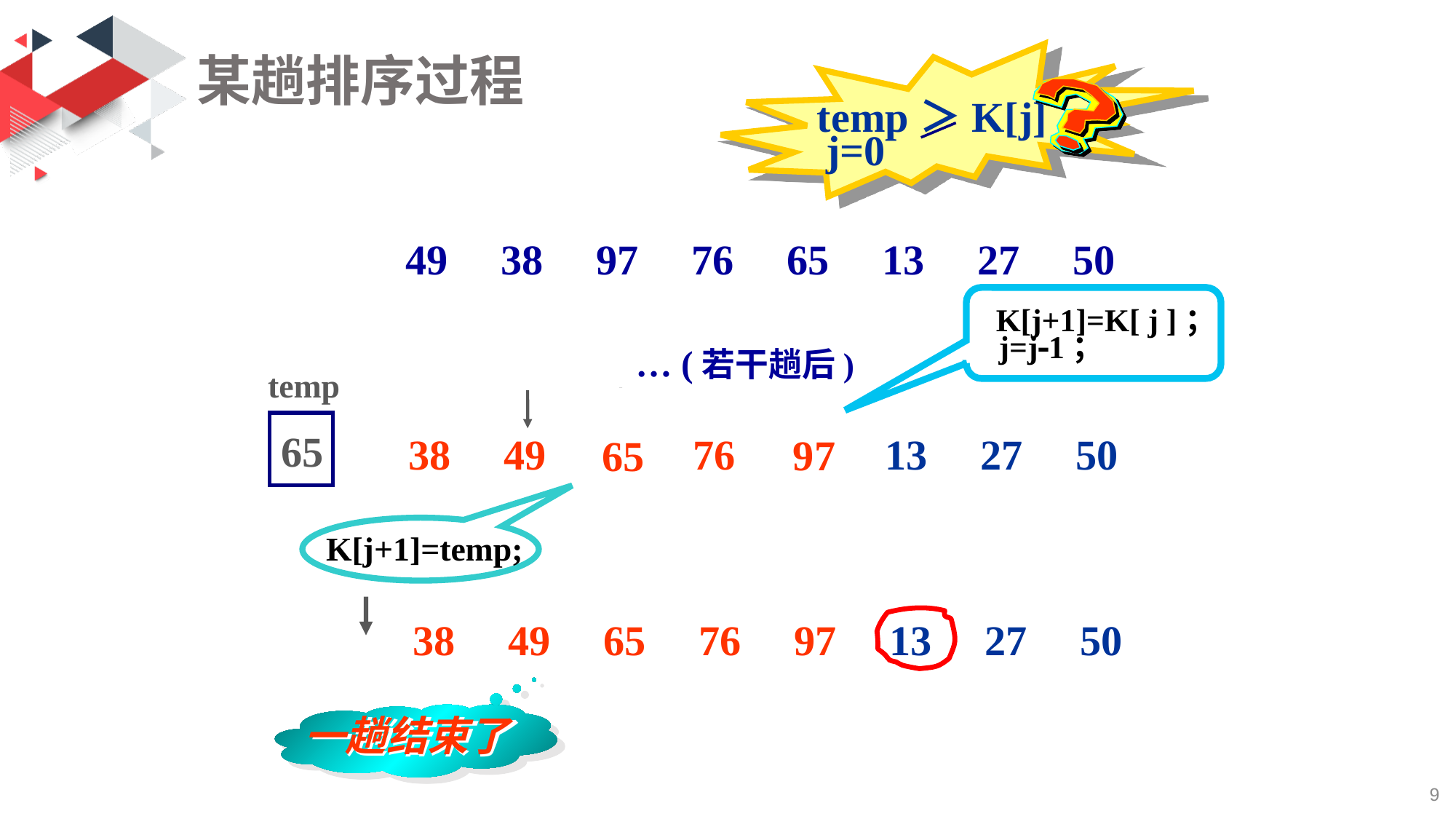

# 某趟排序过程

temp＞K[j]

j=0
49     38     97     76     65     13     27     50

K[j+1]=K[ j ]；
j=j−1；
                         … (若干趟后)

38     49     76     97     65     13     27     50
temp

97
65

65

76

65

K[j+1]=temp;

38     49     65     76     97     13     27     50

一趟结束了
9